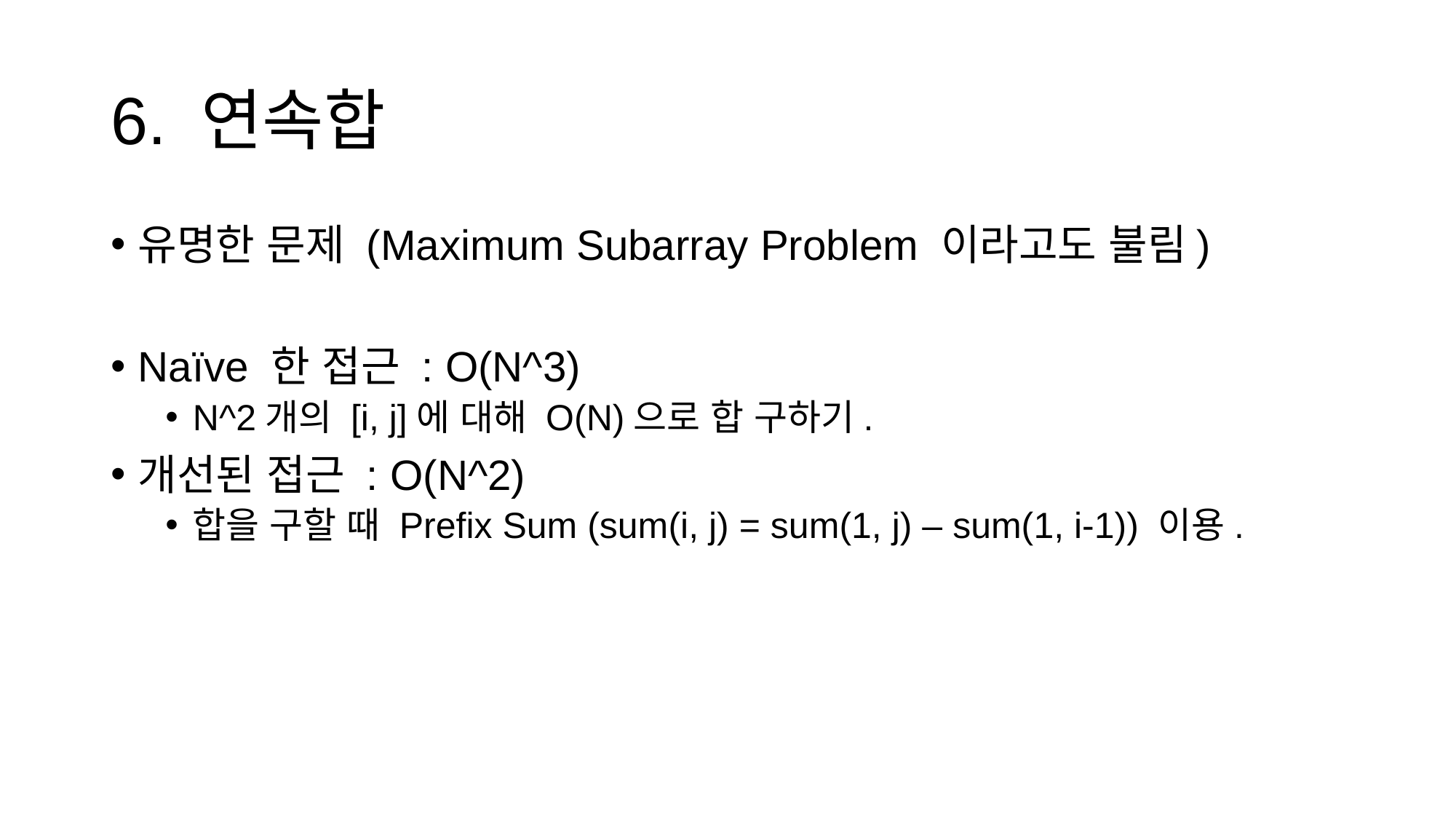

# 6. 연속합
유명한 문제 (Maximum Subarray Problem 이라고도 불림)

Naïve 한 접근 : O(N^3)
N^2개의 [i, j]에 대해 O(N)으로 합 구하기.
개선된 접근 : O(N^2)
합을 구할 때 Prefix Sum (sum(i, j) = sum(1, j) – sum(1, i-1)) 이용.